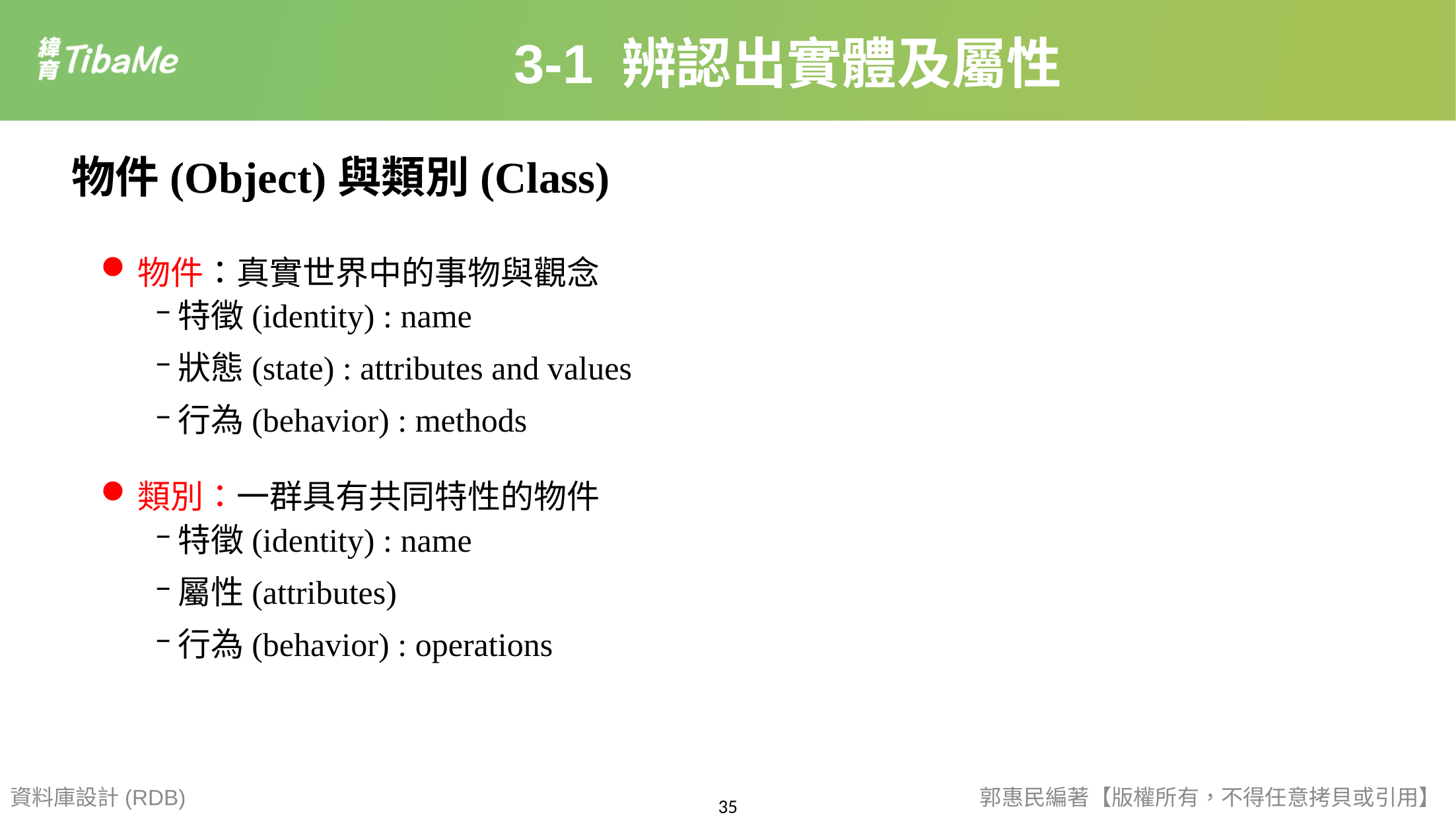

3-1 辨認出實體及屬性

物件(Object)與類別(Class)

物件：真實世界中的事物與觀念
特徵(identity) : name
狀態(state) : attributes and values
行為(behavior) : methods
類別：一群具有共同特性的物件
特徵(identity) : name
屬性(attributes)
行為(behavior) : operations

資料庫設計(RDB)
郭惠民編著【版權所有，不得任意拷貝或引用】